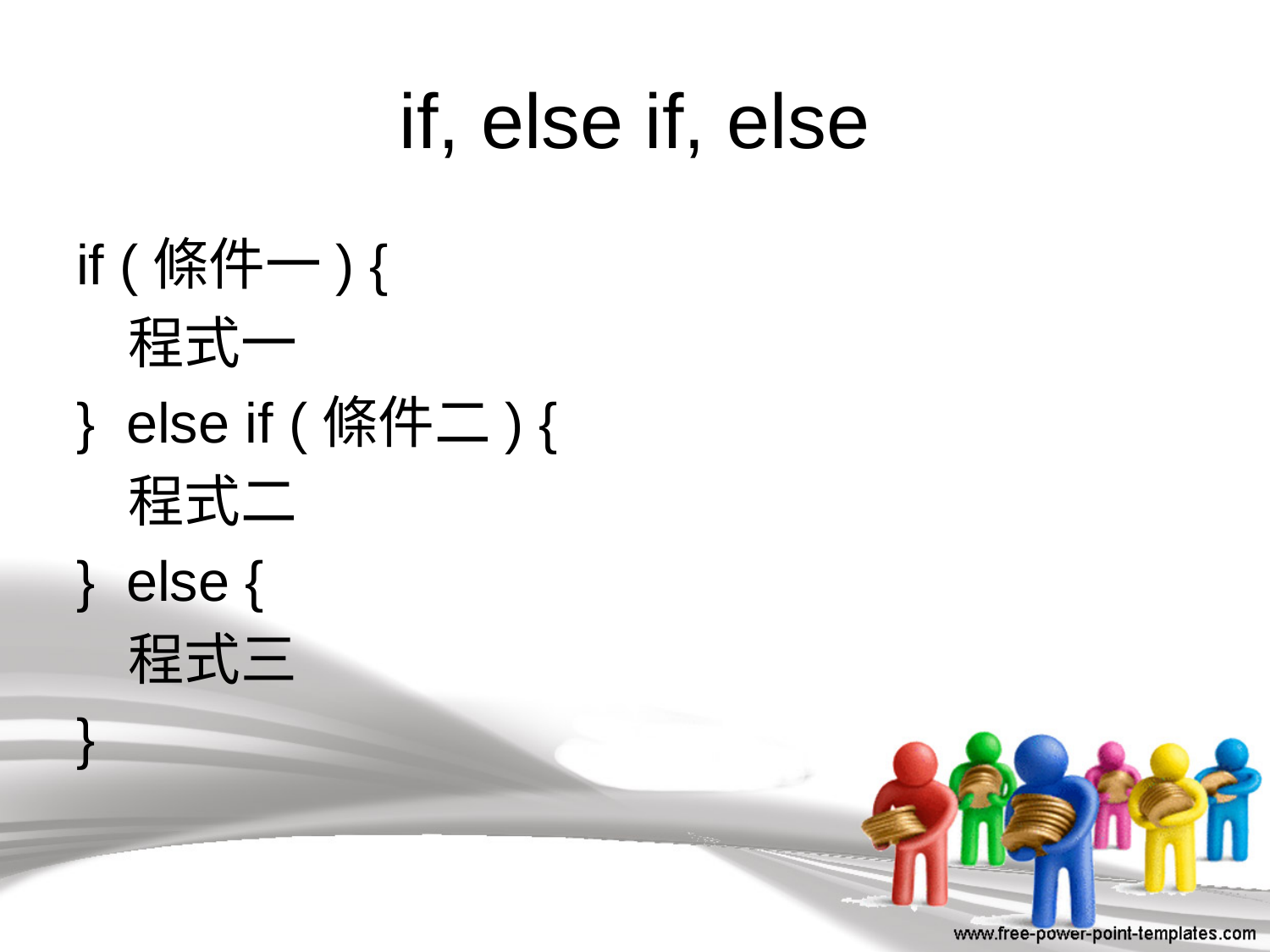

# if, else if, else
if (條件一) {
   程式一
}  else if (條件二) {
   程式二
}  else {
   程式三
}